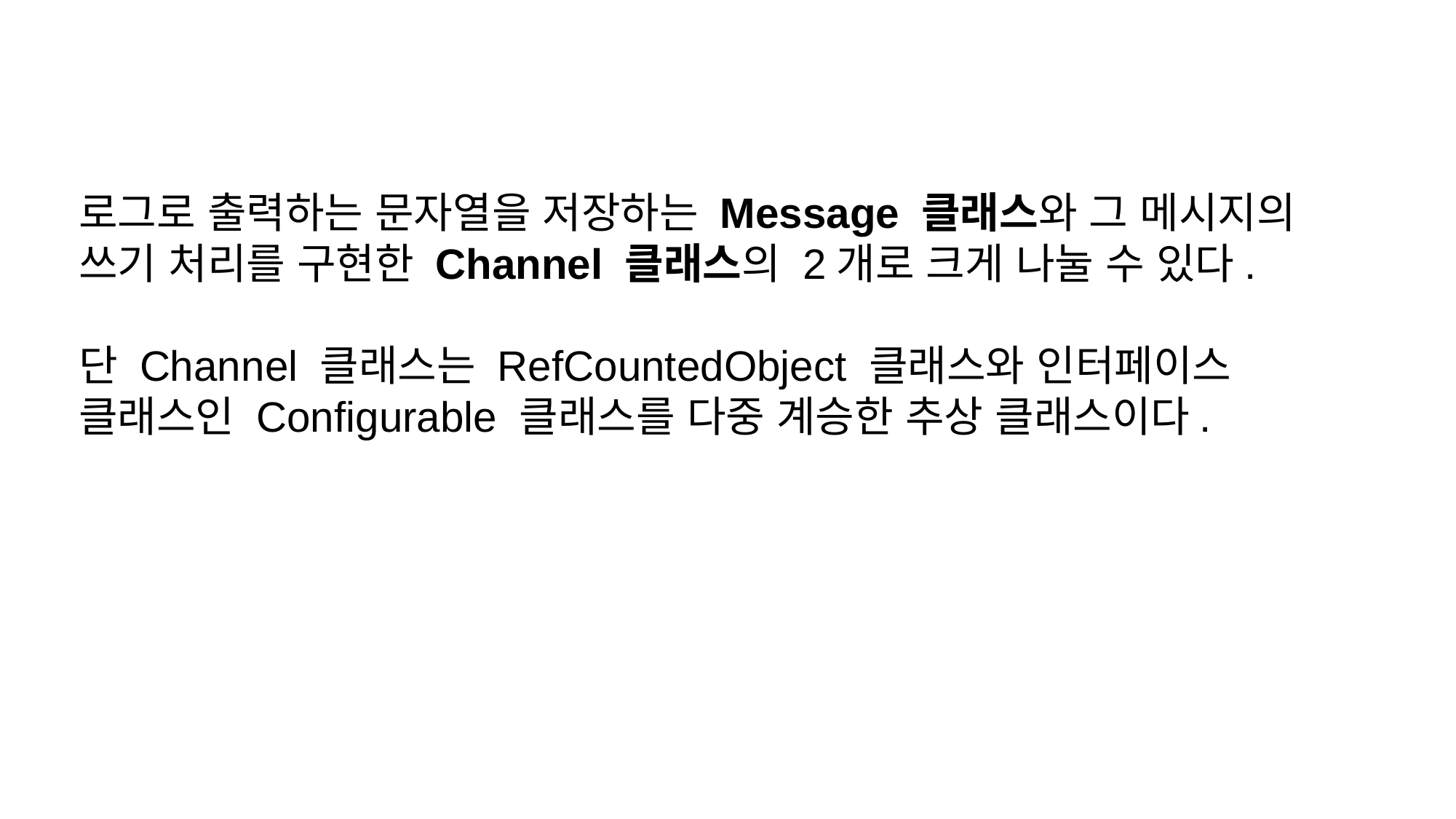

로그로 출력하는 문자열을 저장하는 Message 클래스와 그 메시지의 쓰기 처리를 구현한 Channel 클래스의 2개로 크게 나눌 수 있다.

단 Channel 클래스는 RefCountedObject 클래스와 인터페이스 클래스인 Configurable 클래스를 다중 계승한 추상 클래스이다.